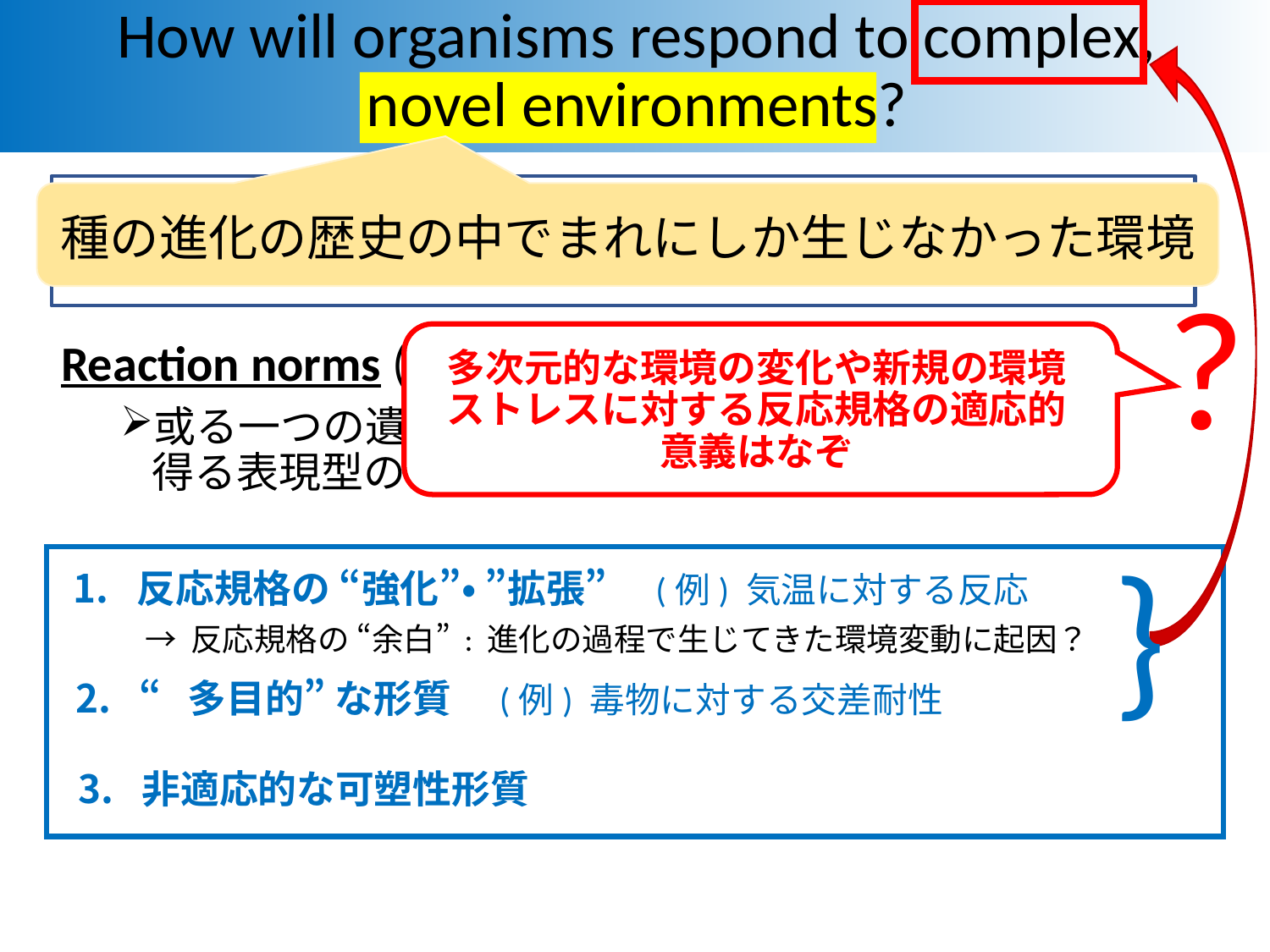

How will organisms respond to complex, novel environments?

# 個体はいつ自らの行動・生理・形態を新たな環境に対して発展し、適応するのか？

種の進化の歴史の中でまれにしか生じなかった環境
?

Reaction norms (反応規格・反応基準)
多次元的な環境の変化や新規の環境ストレスに対する反応規格の適応的意義はなぞ
或る一つの遺伝子型が様々な環境に応じて生じ得る表現型の幅・種類・規格
その反応が “適応的” かどうかは別問題
}

反応規格の “強化”・ ”拡張”　(例) 気温に対する反応

生物の進化の過程で経験したことのない “新たな” 環境下では, その環境に応じた反応規格が形成されておらず、“適応的” な可塑的な応答は生じにくい
→ 反応規格の “余白” : 進化の過程で生じてきた環境変動に起因？
“多目的” な形質　(例) 毒物に対する交差耐性

非適応的な可塑性形質